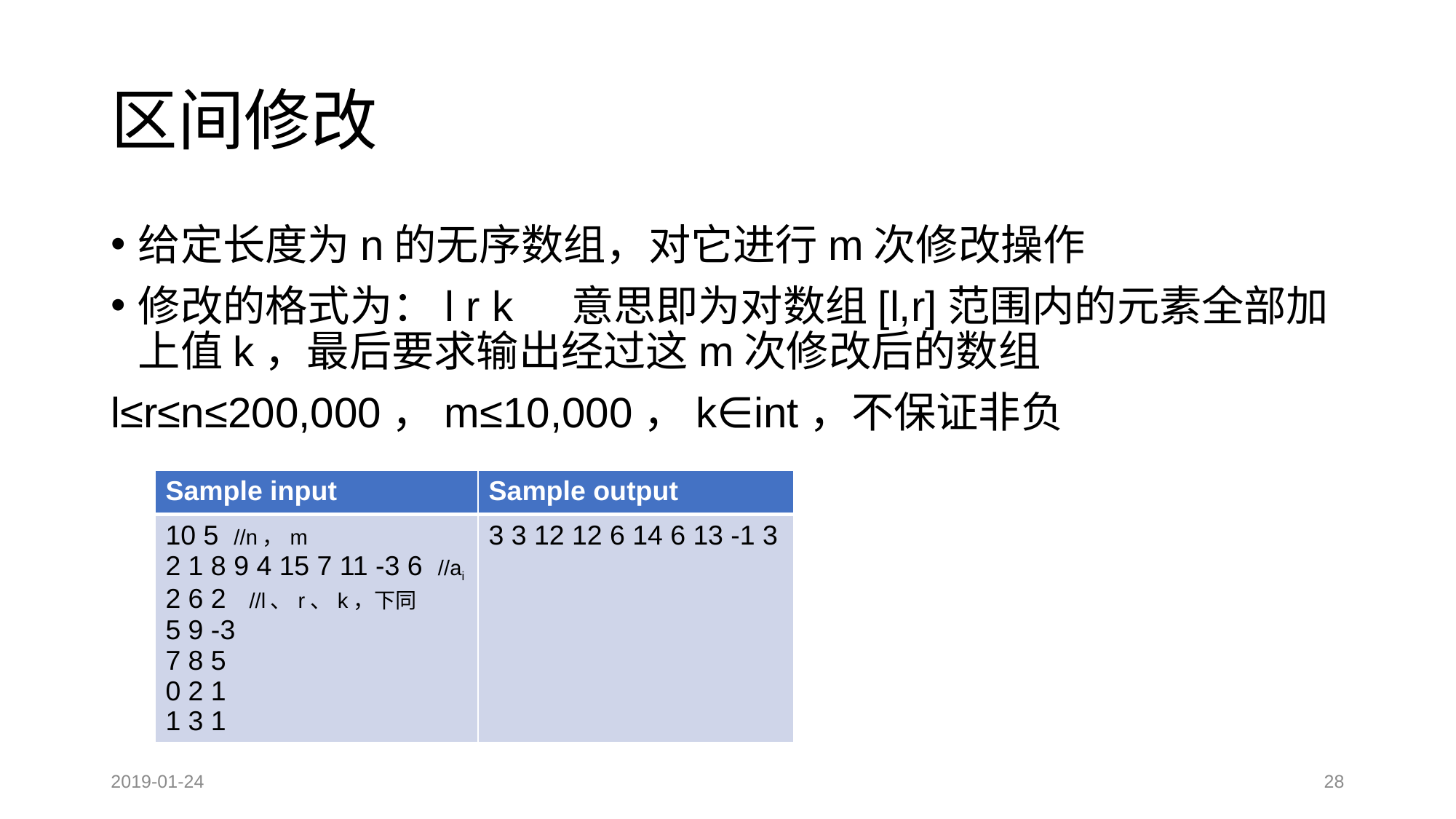

# 区间修改
给定长度为n的无序数组，对它进行m次修改操作
修改的格式为：l r k    意思即为对数组[l,r]范围内的元素全部加上值k，最后要求输出经过这m次修改后的数组
l≤r≤n≤200,000，m≤10,000，k∈int，不保证非负

| Sample input | Sample output |
| --- | --- |
| 10 5 //n，m 2 1 8 9 4 15 7 11 -3 6 //ai 2 6 2 //l、r、k，下同 5 9 -3 7 8 5 0 2 1 1 3 1 | 3 3 12 12 6 14 6 13 -1 3 |
2019-01-24
28